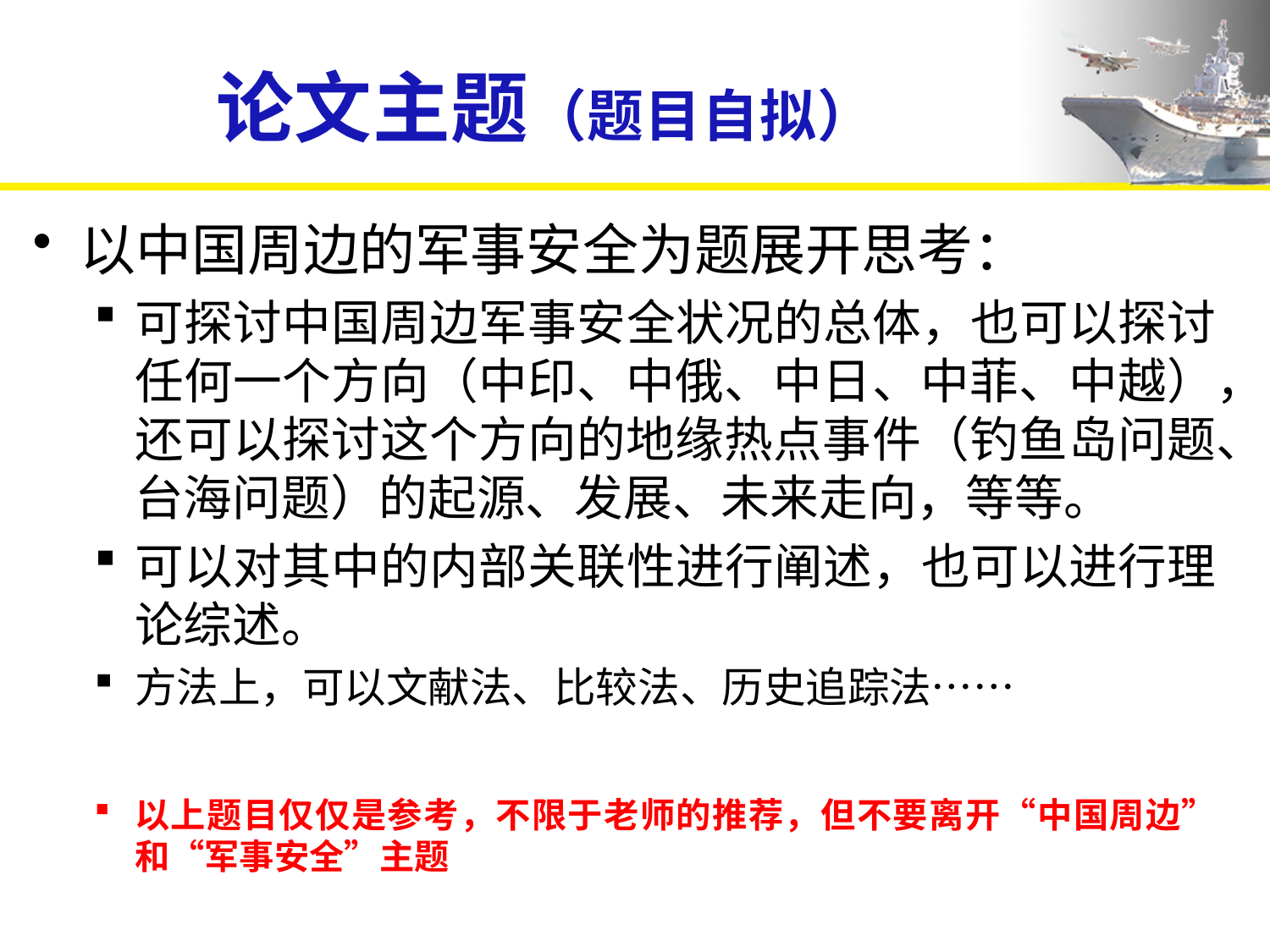

# 论文主题（题目自拟）
以中国周边的军事安全为题展开思考：
可探讨中国周边军事安全状况的总体，也可以探讨任何一个方向（中印、中俄、中日、中菲、中越），还可以探讨这个方向的地缘热点事件（钓鱼岛问题、台海问题）的起源、发展、未来走向，等等。
可以对其中的内部关联性进行阐述，也可以进行理论综述。
方法上，可以文献法、比较法、历史追踪法……

以上题目仅仅是参考，不限于老师的推荐，但不要离开“中国周边”和“军事安全”主题